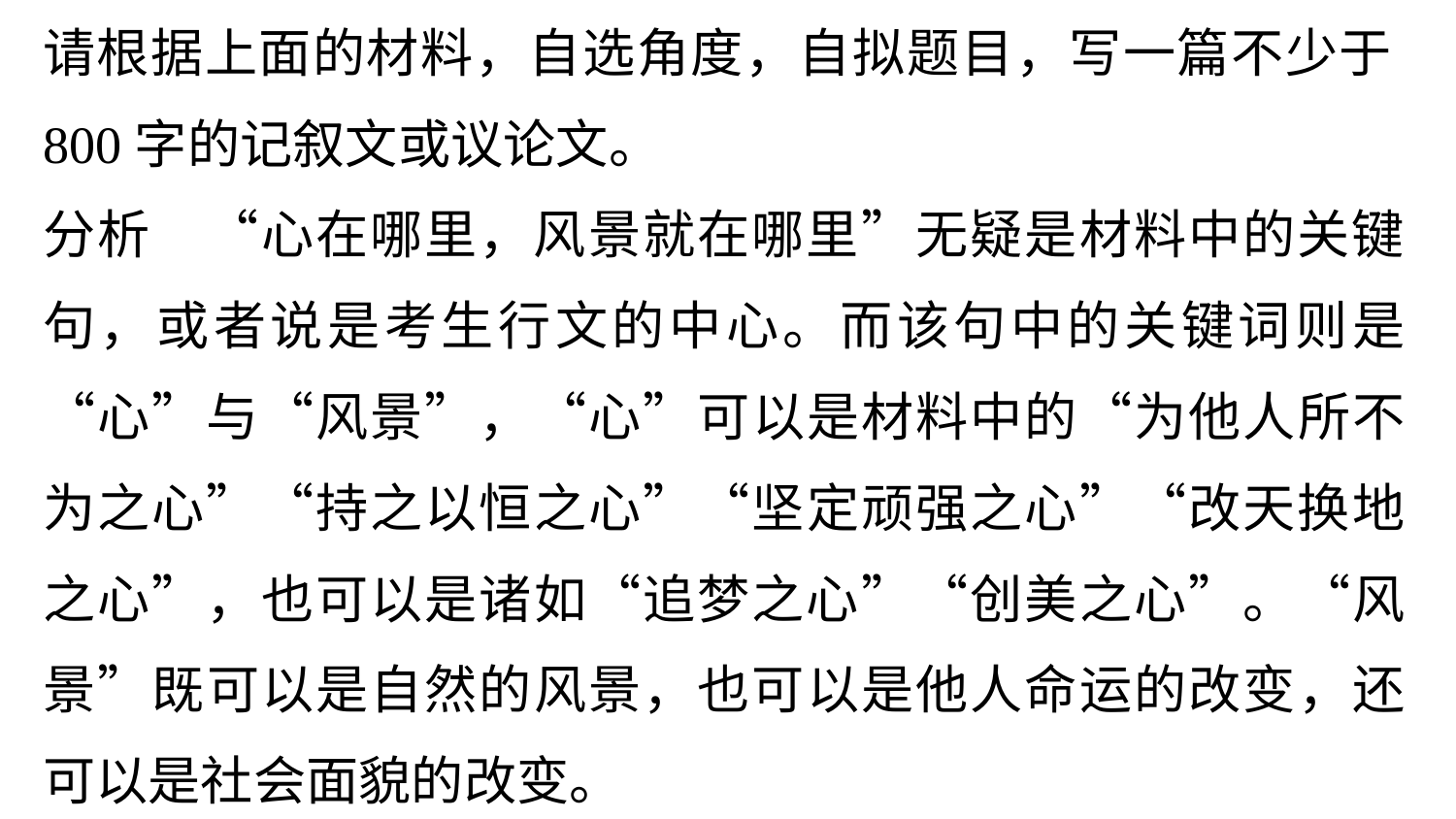

请根据上面的材料，自选角度，自拟题目，写一篇不少于800字的记叙文或议论文。
分析　“心在哪里，风景就在哪里”无疑是材料中的关键句，或者说是考生行文的中心。而该句中的关键词则是“心”与“风景”，“心”可以是材料中的“为他人所不为之心”“持之以恒之心”“坚定顽强之心”“改天换地之心”，也可以是诸如“追梦之心”“创美之心”。“风景”既可以是自然的风景，也可以是他人命运的改变，还可以是社会面貌的改变。